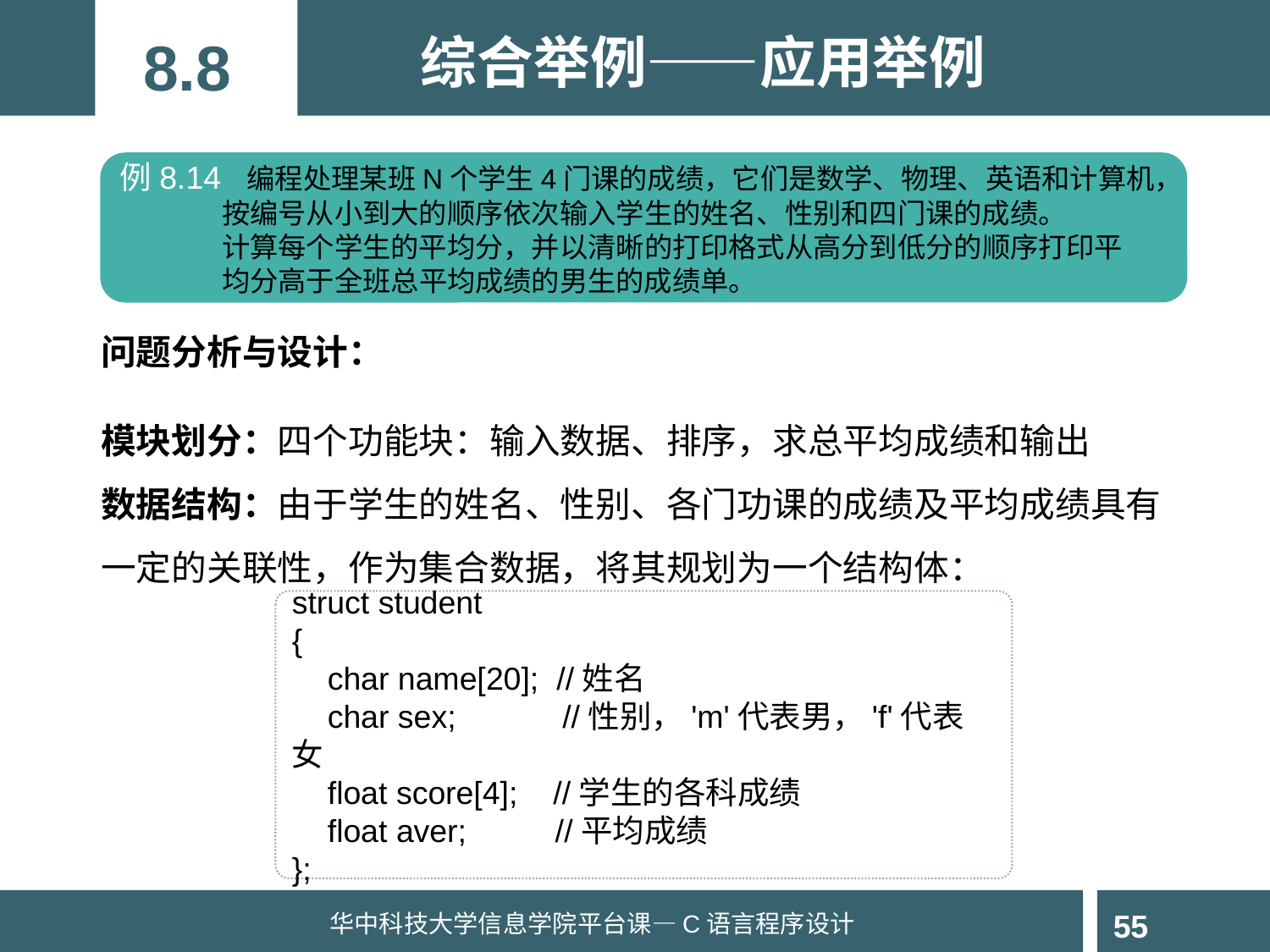

综合举例——应用举例
8.8
例8.14	编程处理某班N个学生4门课的成绩，它们是数学、物理、英语和计算机，
               按编号从小到大的顺序依次输入学生的姓名、性别和四门课的成绩。
               计算每个学生的平均分，并以清晰的打印格式从高分到低分的顺序打印平
               均分高于全班总平均成绩的男生的成绩单。
问题分析与设计：

模块划分：四个功能块：输入数据、排序，求总平均成绩和输出
数据结构：由于学生的姓名、性别、各门功课的成绩及平均成绩具有一定的关联性，作为集合数据，将其规划为一个结构体：

struct student
{
    char name[20];  //姓名
    char sex;            //性别，'m'代表男，'f'代表女
    float score[4];    //学生的各科成绩
    float aver;          //平均成绩
};